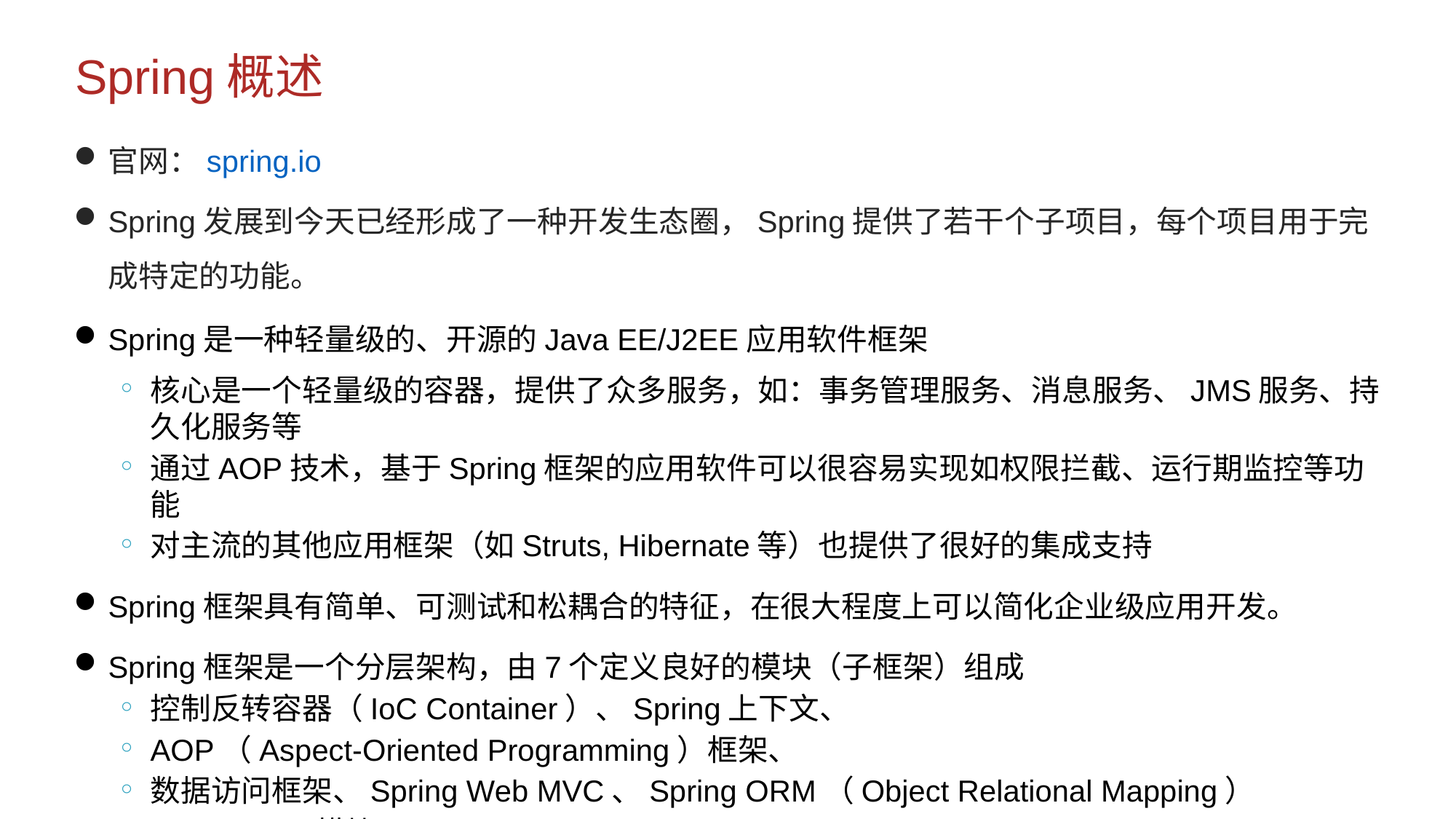

Spring概述
官网：spring.io
Spring发展到今天已经形成了一种开发生态圈，Spring提供了若干个子项目，每个项目用于完成特定的功能。
Spring是一种轻量级的、开源的Java EE/J2EE应用软件框架
核心是一个轻量级的容器，提供了众多服务，如：事务管理服务、消息服务、JMS服务、持久化服务等
通过AOP技术，基于Spring框架的应用软件可以很容易实现如权限拦截、运行期监控等功能
对主流的其他应用框架（如Struts, Hibernate等）也提供了很好的集成支持
Spring框架具有简单、可测试和松耦合的特征，在很大程度上可以简化企业级应用开发。
Spring框架是一个分层架构，由7个定义良好的模块（子框架）组成
控制反转容器（IoC Container）、Spring上下文、
AOP（Aspect-Oriented Programming）框架、
数据访问框架、Spring Web MVC、Spring ORM（Object Relational Mapping）
Spring Web模块